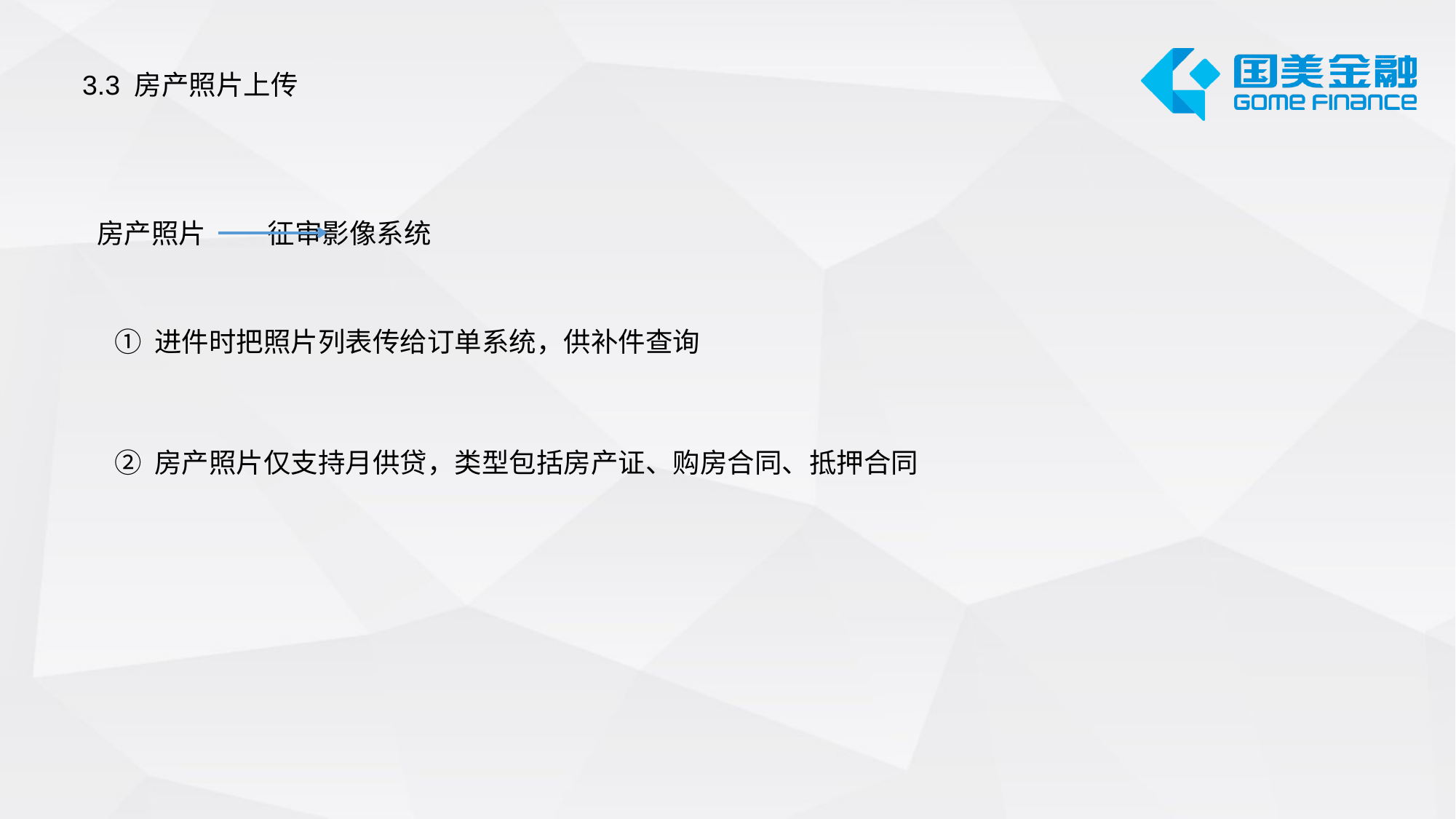

3.3 房产照片上传
房产照片          征审影像系统
① 进件时把照片列表传给订单系统，供补件查询
② 房产照片仅支持月供贷，类型包括房产证、购房合同、抵押合同